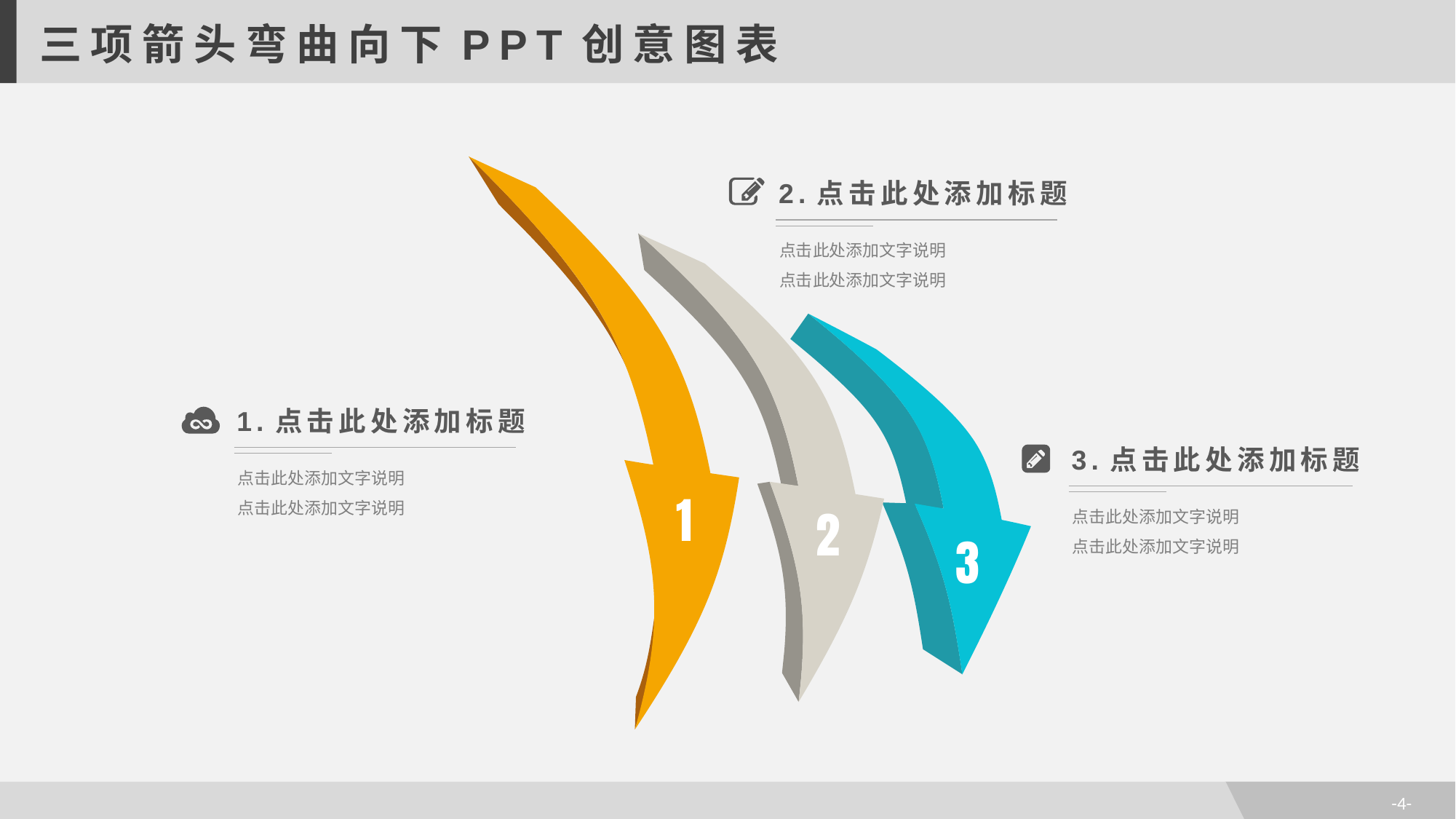

三项箭头弯曲向下PPT创意图表

2.点击此处添加标题

点击此处添加文字说明
点击此处添加文字说明
1.点击此处添加标题

点击此处添加文字说明
点击此处添加文字说明
3.点击此处添加标题

点击此处添加文字说明
点击此处添加文字说明
1
2
3
-4-